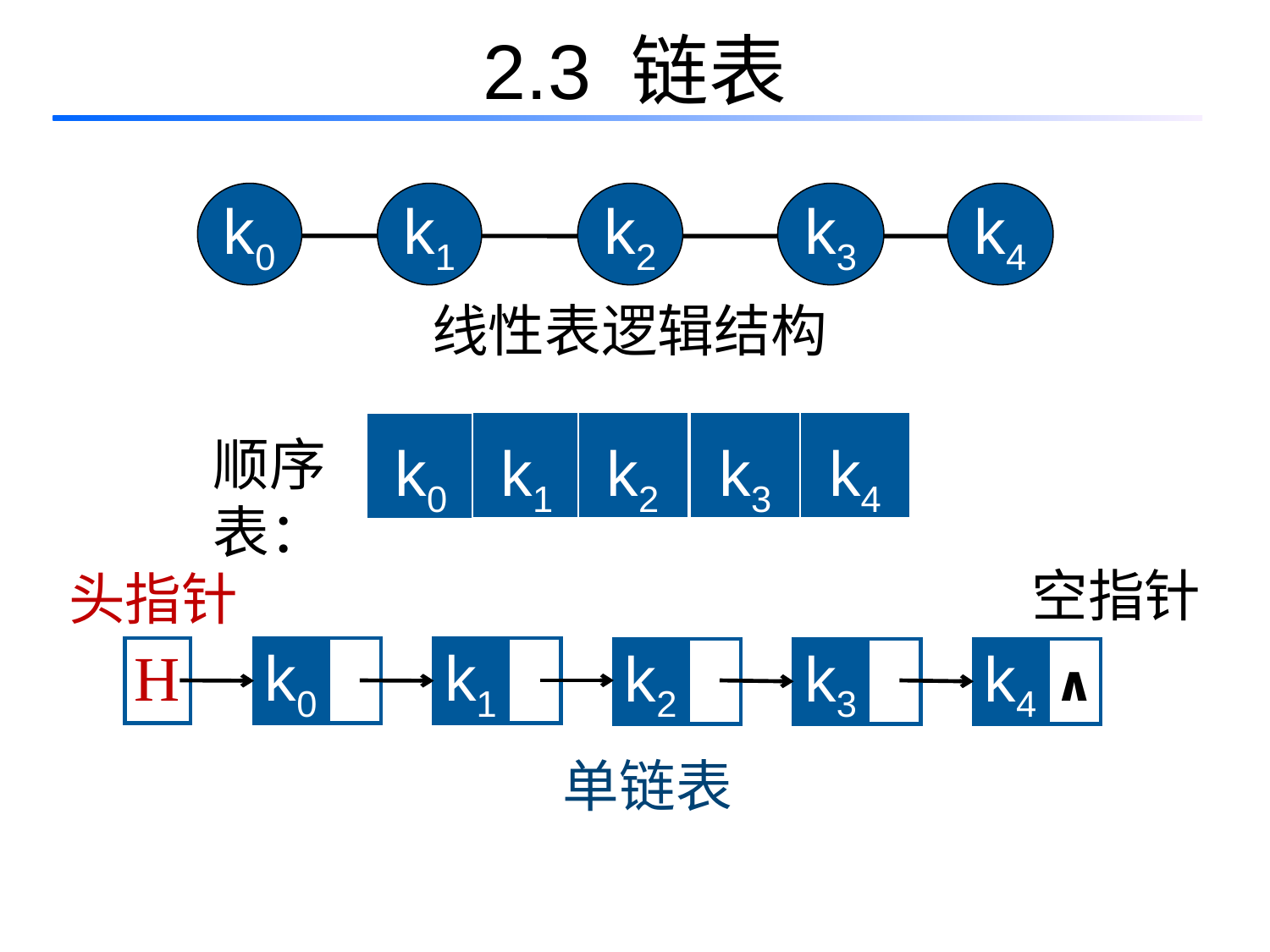

# 2.3 链表

k0
k1
k2
k3
k4

线性表逻辑结构
k1
k2
k3
k4
k0
顺序表：
空指针
头指针
H
k0

k1

k2

k3

k4
 ∧
单链表